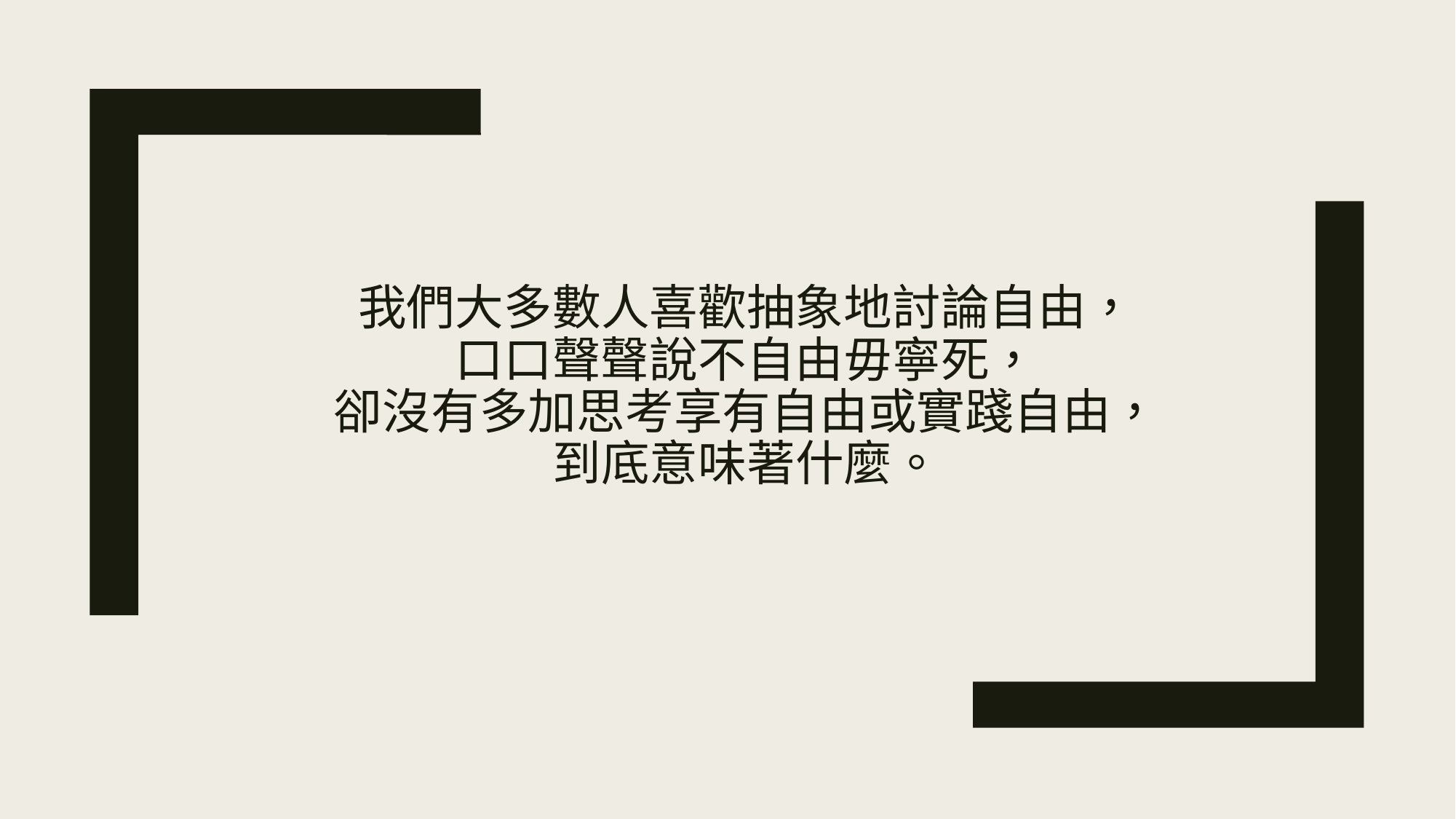

# 我們大多數人喜歡抽象地討論自由， 口口聲聲說不自由毋寧死， 卻沒有多加思考享有自由或實踐自由， 到底意味著什麼。